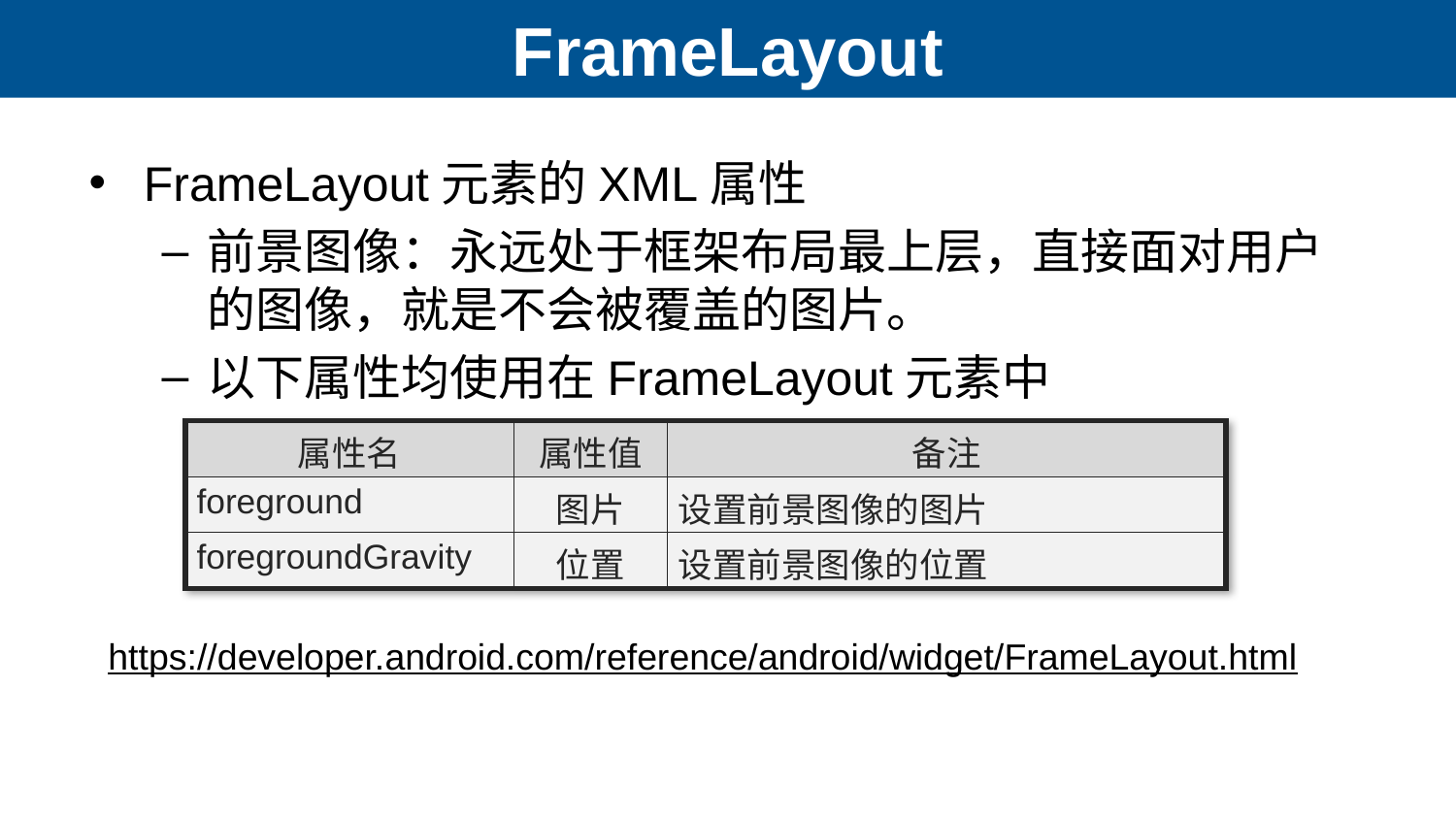

# FrameLayout
FrameLayout元素的XML属性
前景图像：永远处于框架布局最上层，直接面对用户的图像，就是不会被覆盖的图片。
以下属性均使用在FrameLayout元素中
| 属性名 | 属性值 | 备注 |
| --- | --- | --- |
| foreground | 图片 | 设置前景图像的图片 |
| foregroundGravity | 位置 | 设置前景图像的位置 |
https://developer.android.com/reference/android/widget/FrameLayout.html